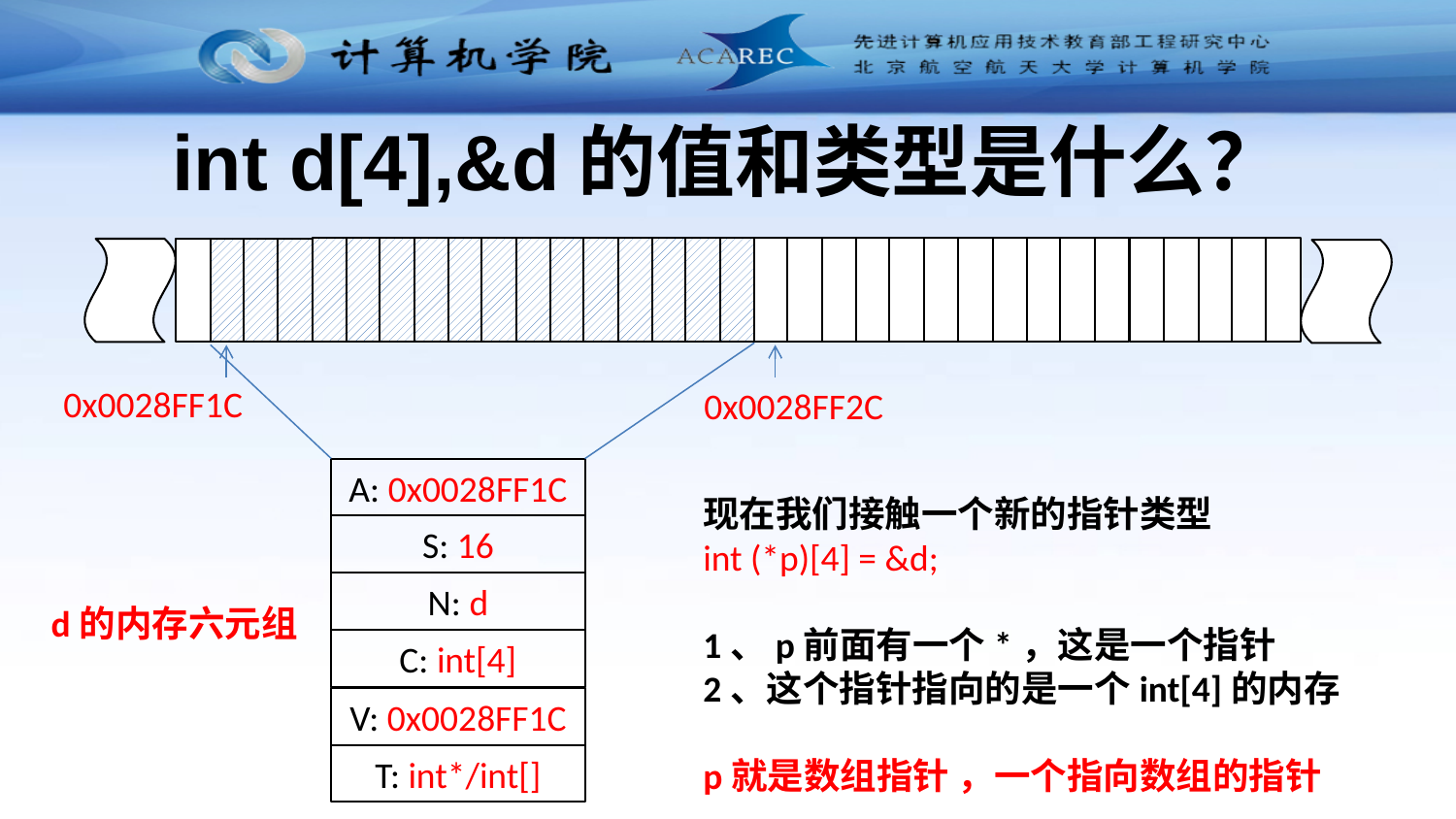

# int d[4],&d的值和类型是什么？

0x0028FF1C
0x0028FF2C
A: 0x0028FF1C
现在我们接触一个新的指针类型
int (*p)[4] = &d;

1、p前面有一个*，这是一个指针
2、这个指针指向的是一个int[4]的内存

p就是数组指针 ，一个指向数组的指针
S: 16
N: d
d的内存六元组
C: int[4]
V: 0x0028FF1C
T: int*/int[]